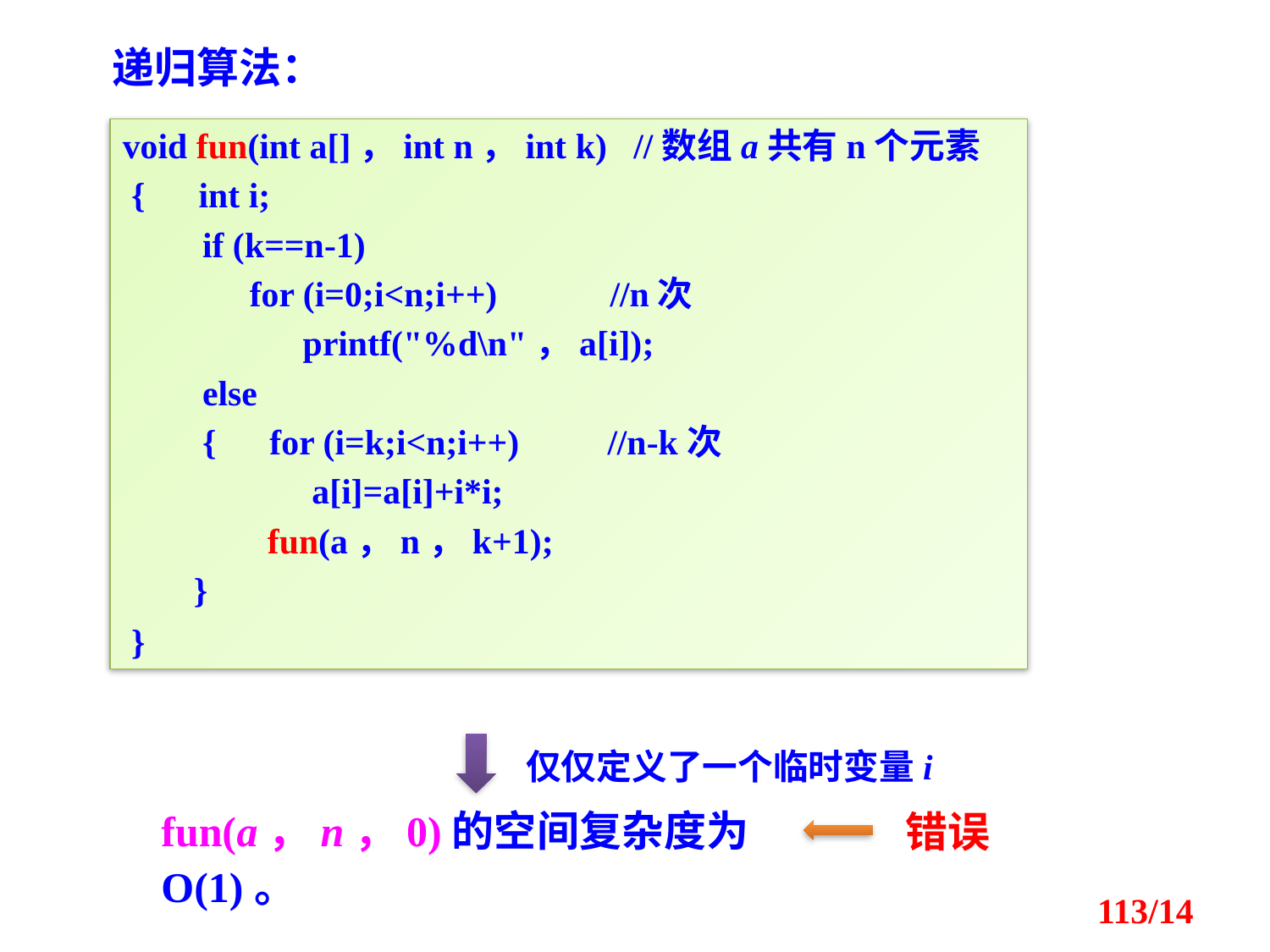

递归算法：
void fun(int a[]，int n，int k)   //数组a共有n个元素
 {      int i;
         if (k==n-1)
	for (i=0;i<n;i++) 　　  //n次
	      printf("%d\n"，a[i]);
         else
         {      for (i=k;i<n;i++)　　//n-k次
	       a[i]=a[i]+i*i;
	  fun(a，n，k+1);
        }
 }

仅仅定义了一个临时变量i
fun(a，n，0)的空间复杂度为O(1)。
错误

113/14